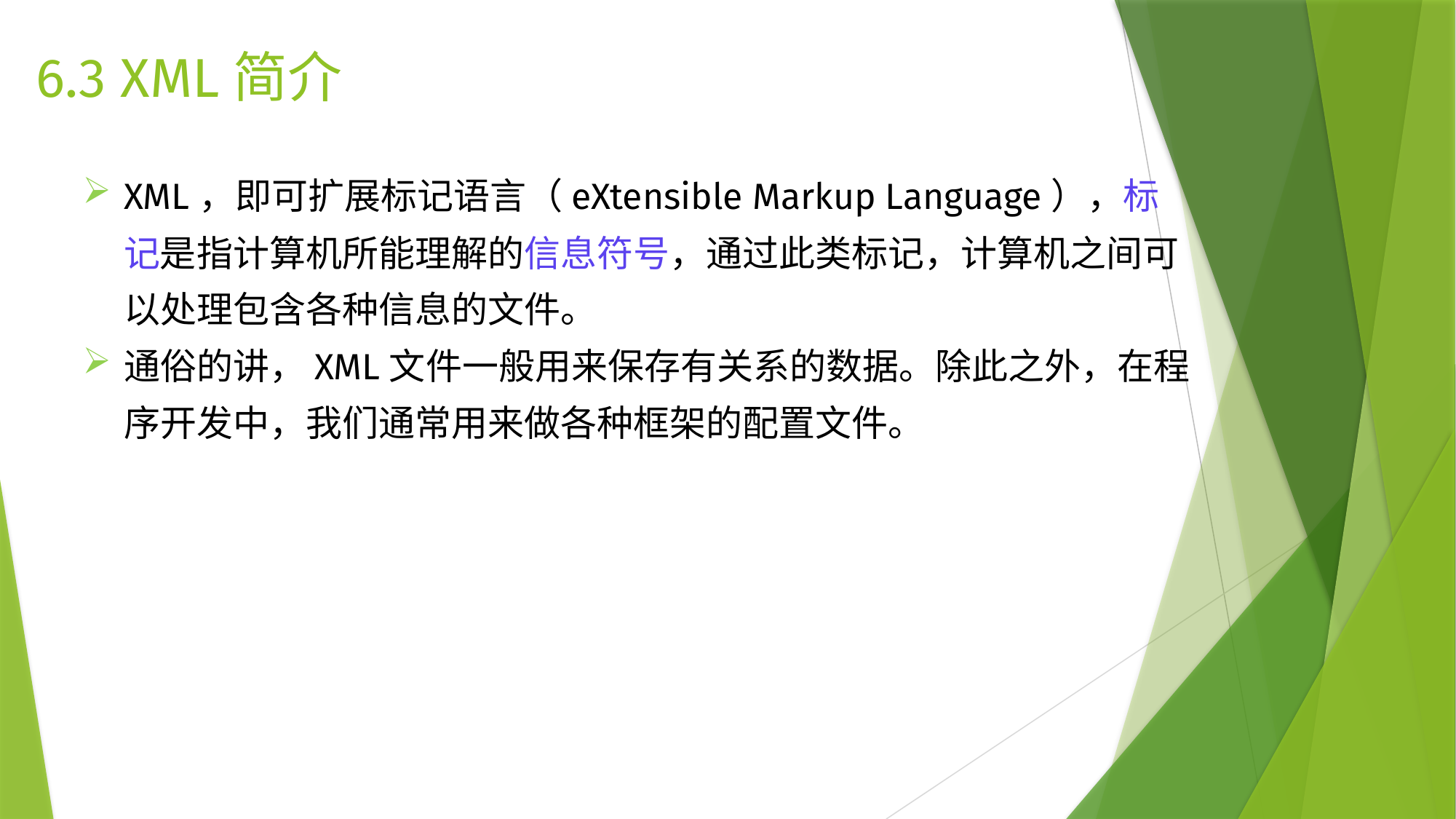

# 6.3 XML简介
XML，即可扩展标记语言（eXtensible Markup Language），标记是指计算机所能理解的信息符号，通过此类标记，计算机之间可以处理包含各种信息的文件。
通俗的讲，XML文件一般用来保存有关系的数据。除此之外，在程序开发中，我们通常用来做各种框架的配置文件。